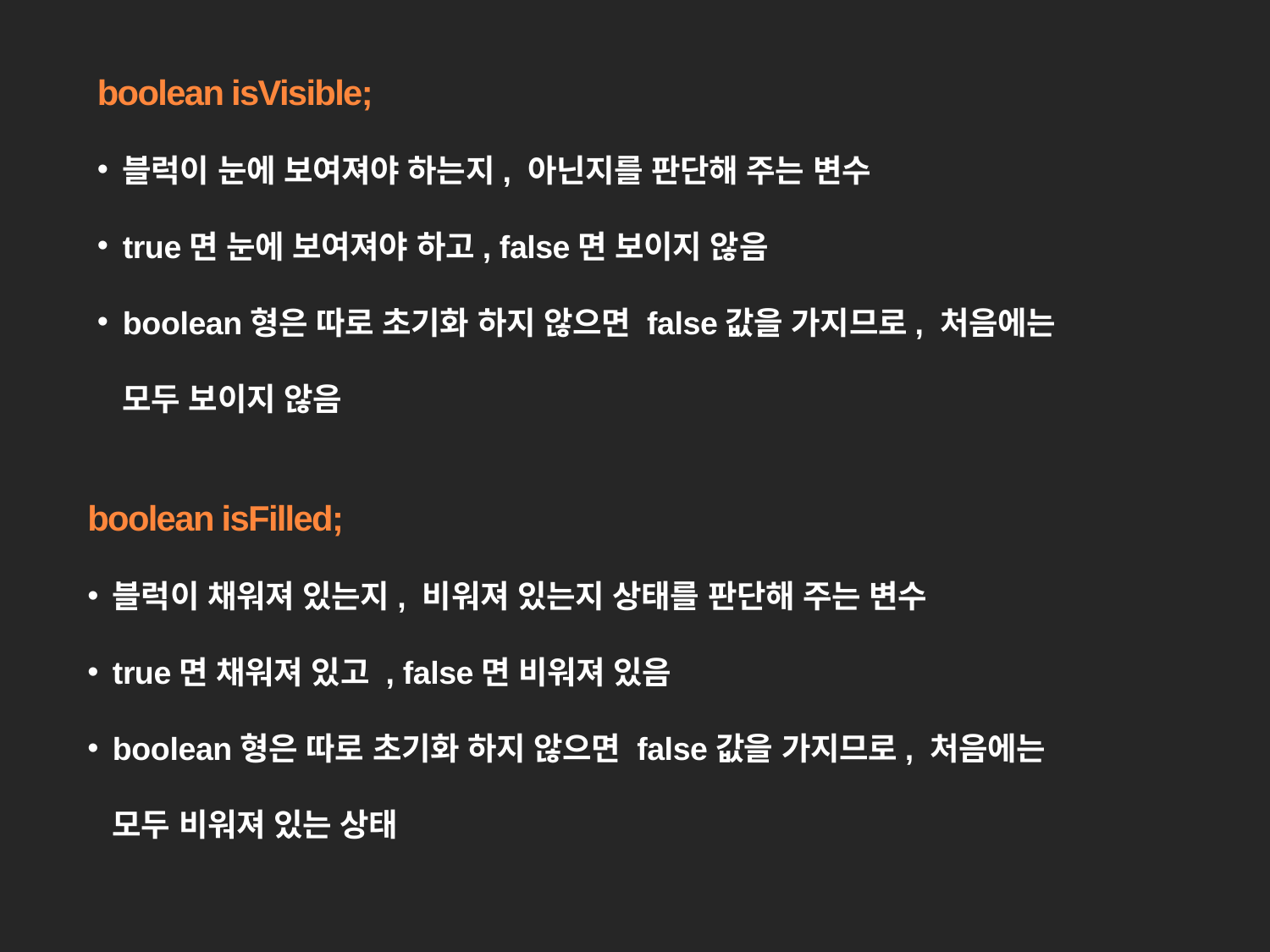

boolean isVisible;
블럭이 눈에 보여져야 하는지, 아닌지를 판단해 주는 변수
true면 눈에 보여져야 하고, false면 보이지 않음
boolean형은 따로 초기화 하지 않으면 false값을 가지므로, 처음에는 모두 보이지 않음
boolean isFilled;
블럭이 채워져 있는지, 비워져 있는지 상태를 판단해 주는 변수
true면 채워져 있고 , false면 비워져 있음
boolean형은 따로 초기화 하지 않으면 false값을 가지므로, 처음에는 모두 비워져 있는 상태